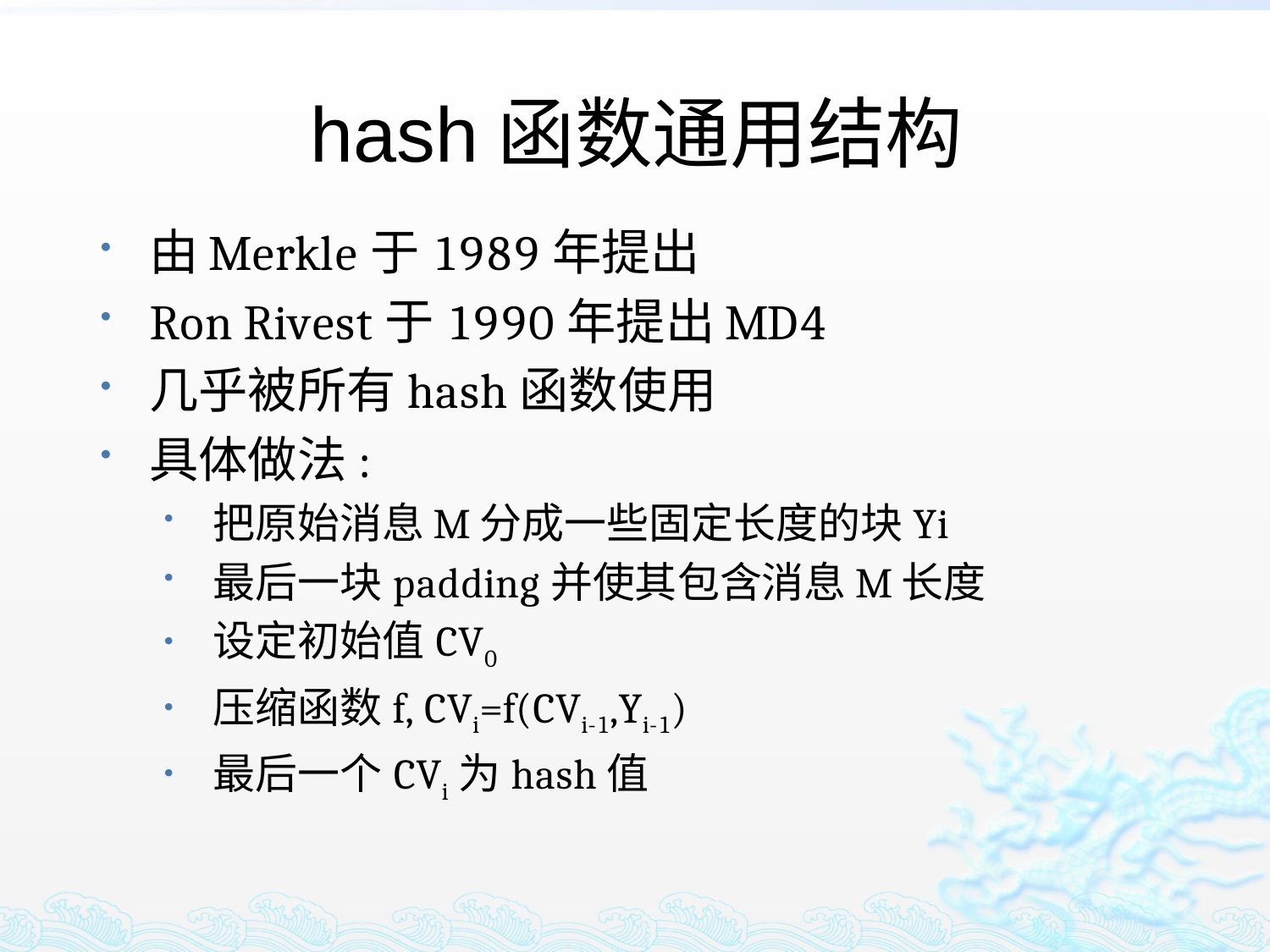

hash函数通用结构
由Merkle于1989年提出
Ron Rivest于1990年提出MD4
几乎被所有hash函数使用
具体做法:
把原始消息M分成一些固定长度的块Yi
最后一块padding并使其包含消息M长度
设定初始值CV0
压缩函数f, CVi=f(CVi-1,Yi-1)
最后一个CVi为hash值